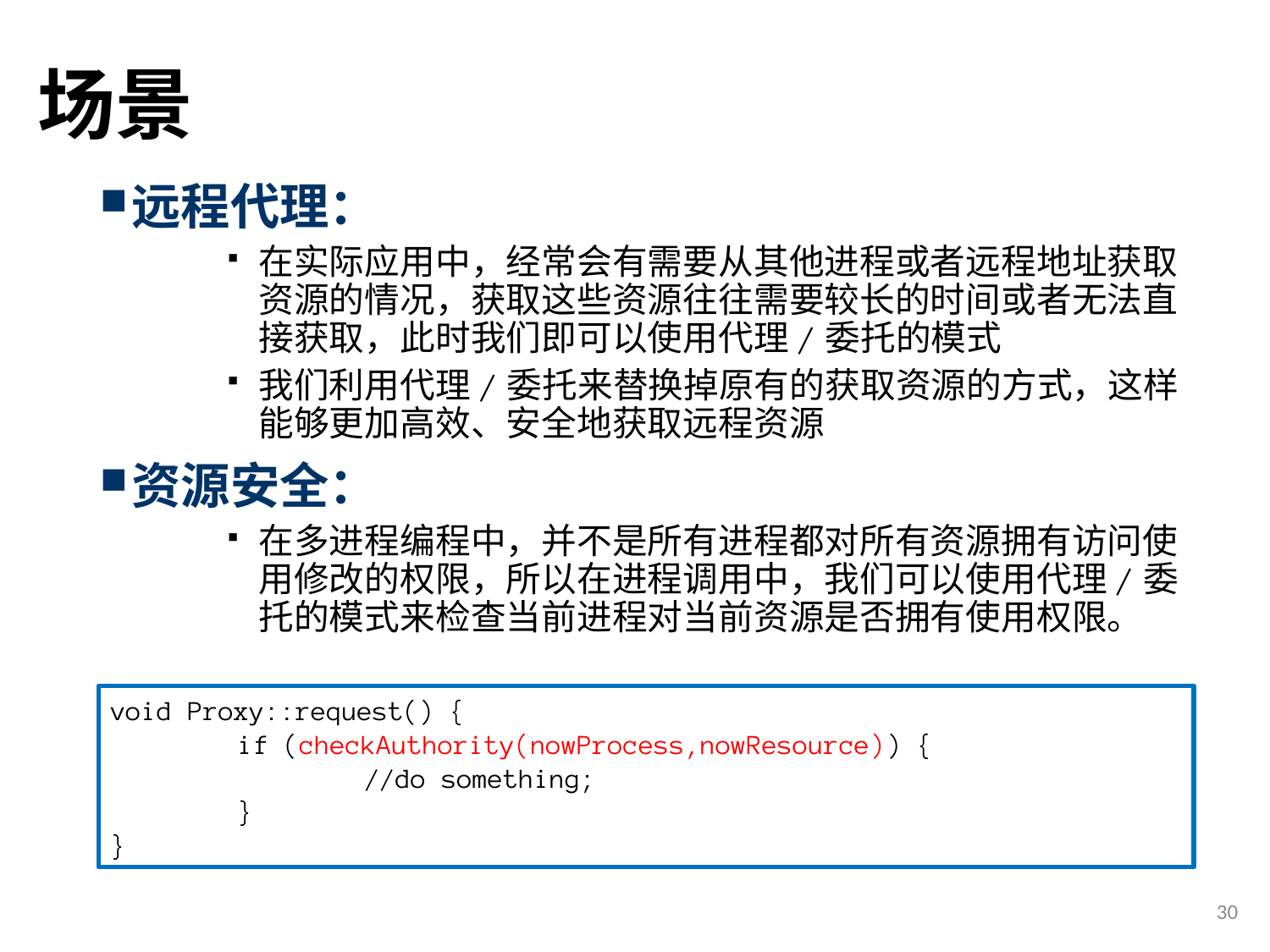

# 场景
远程代理：
在实际应用中，经常会有需要从其他进程或者远程地址获取资源的情况，获取这些资源往往需要较长的时间或者无法直接获取，此时我们即可以使用代理/委托的模式
我们利用代理/委托来替换掉原有的获取资源的方式，这样能够更加高效、安全地获取远程资源
资源安全：
在多进程编程中，并不是所有进程都对所有资源拥有访问使用修改的权限，所以在进程调用中，我们可以使用代理/委托的模式来检查当前进程对当前资源是否拥有使用权限。
void Proxy::request() {
	if (checkAuthority(nowProcess,nowResource)) {
		//do something;
	}
}
30